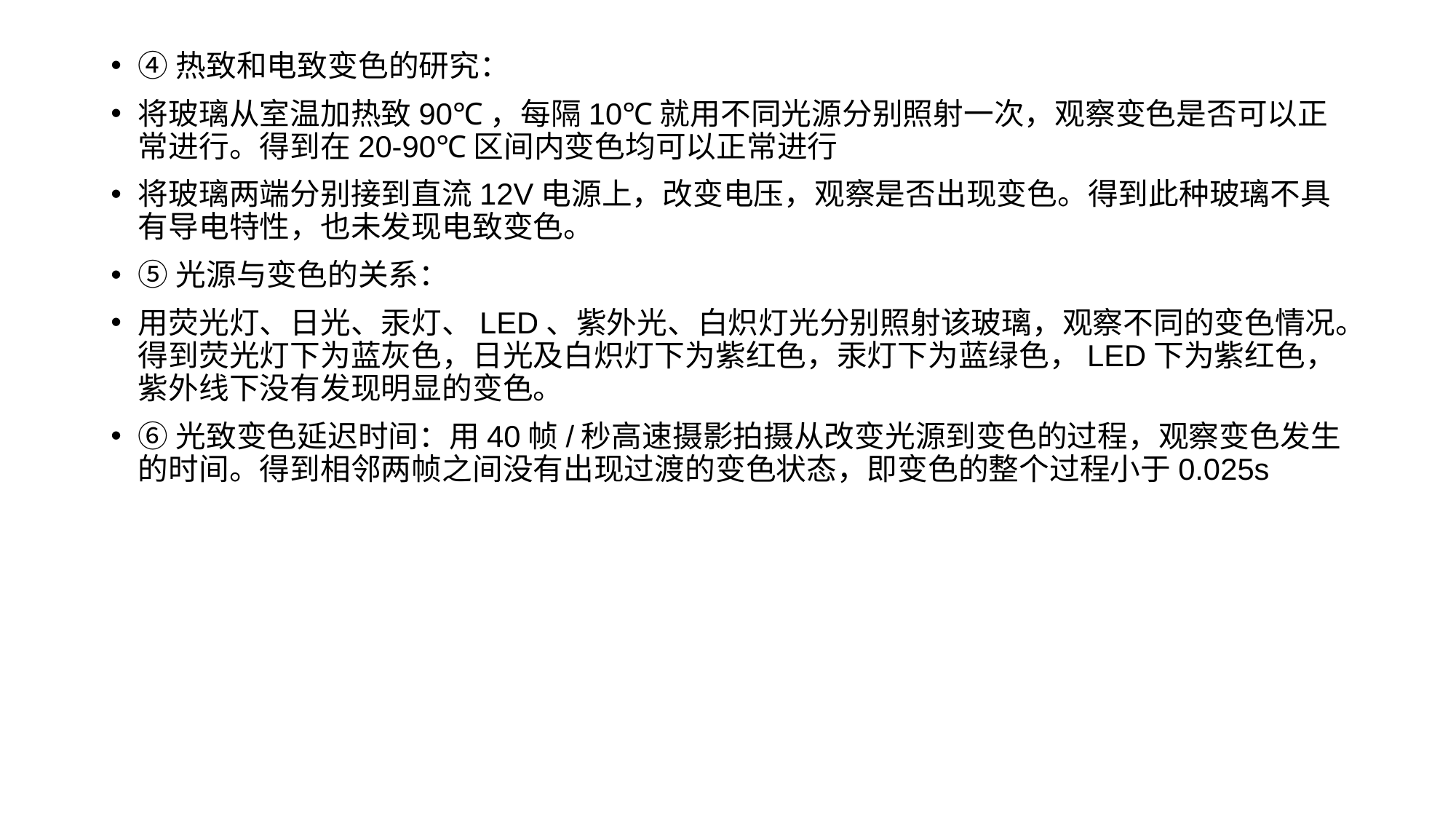

④热致和电致变色的研究：
将玻璃从室温加热致90℃，每隔10℃就用不同光源分别照射一次，观察变色是否可以正常进行。得到在20-90℃区间内变色均可以正常进行
将玻璃两端分别接到直流12V电源上，改变电压，观察是否出现变色。得到此种玻璃不具有导电特性，也未发现电致变色。
⑤光源与变色的关系：
用荧光灯、日光、汞灯、LED、紫外光、白炽灯光分别照射该玻璃，观察不同的变色情况。得到荧光灯下为蓝灰色，日光及白炽灯下为紫红色，汞灯下为蓝绿色，LED下为紫红色，紫外线下没有发现明显的变色。
⑥光致变色延迟时间：用40帧/秒高速摄影拍摄从改变光源到变色的过程，观察变色发生的时间。得到相邻两帧之间没有出现过渡的变色状态，即变色的整个过程小于0.025s